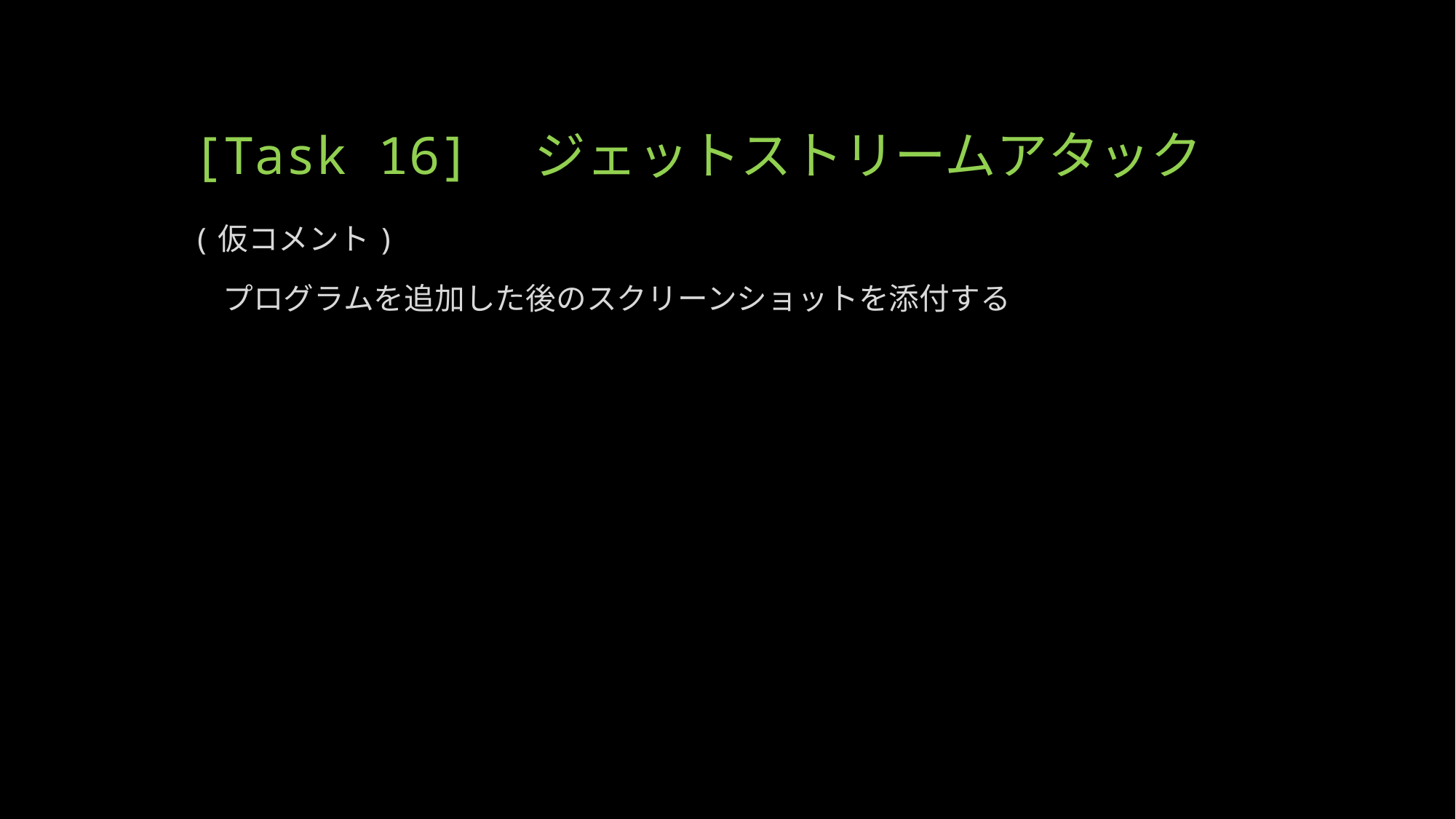

# [Task 16]　ジェットストリームアタック
(仮コメント)
　プログラムを追加した後のスクリーンショットを添付する